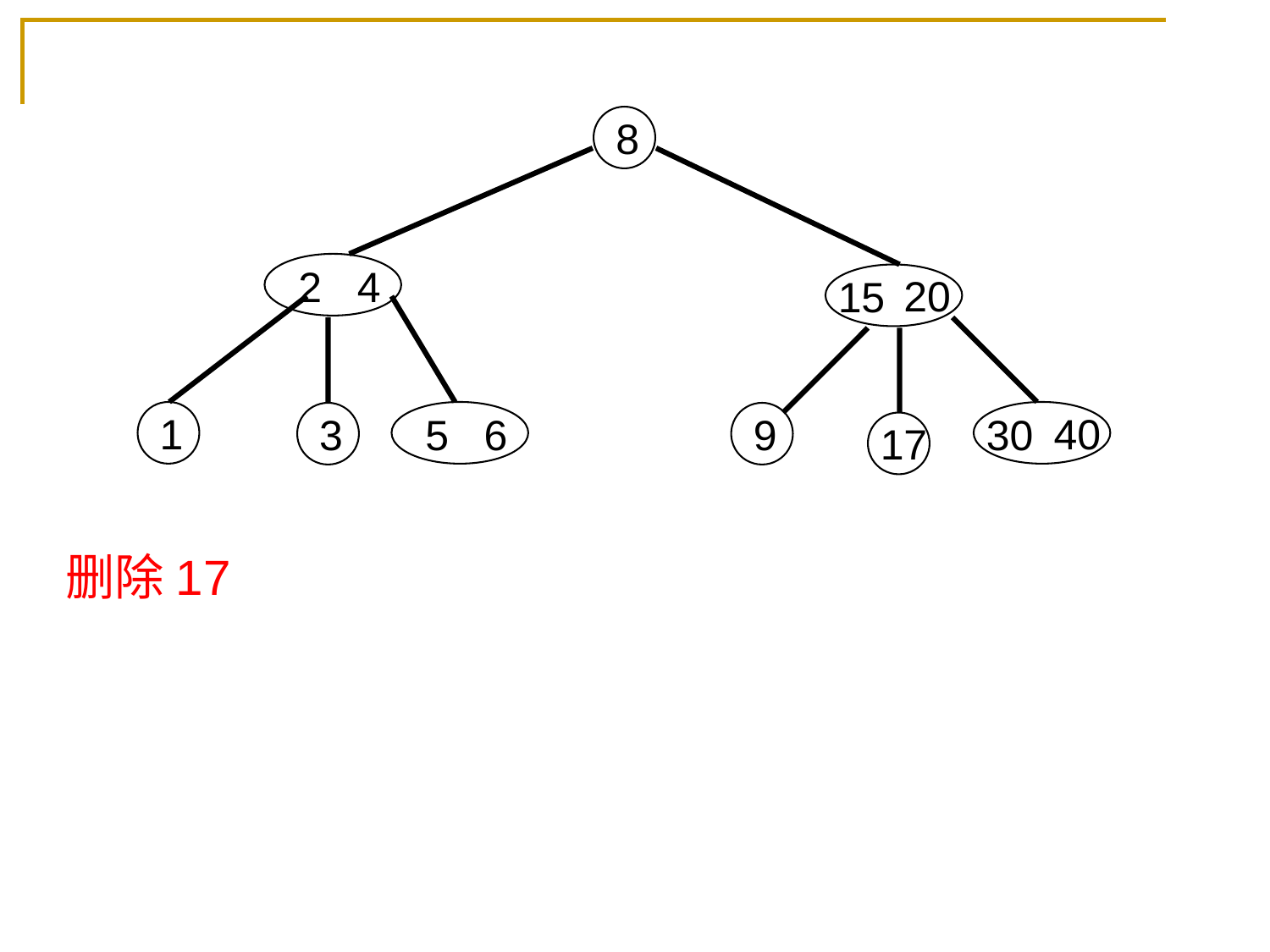

8

2   4
20

15

1
40

3

5   6
9

30

17

删除17